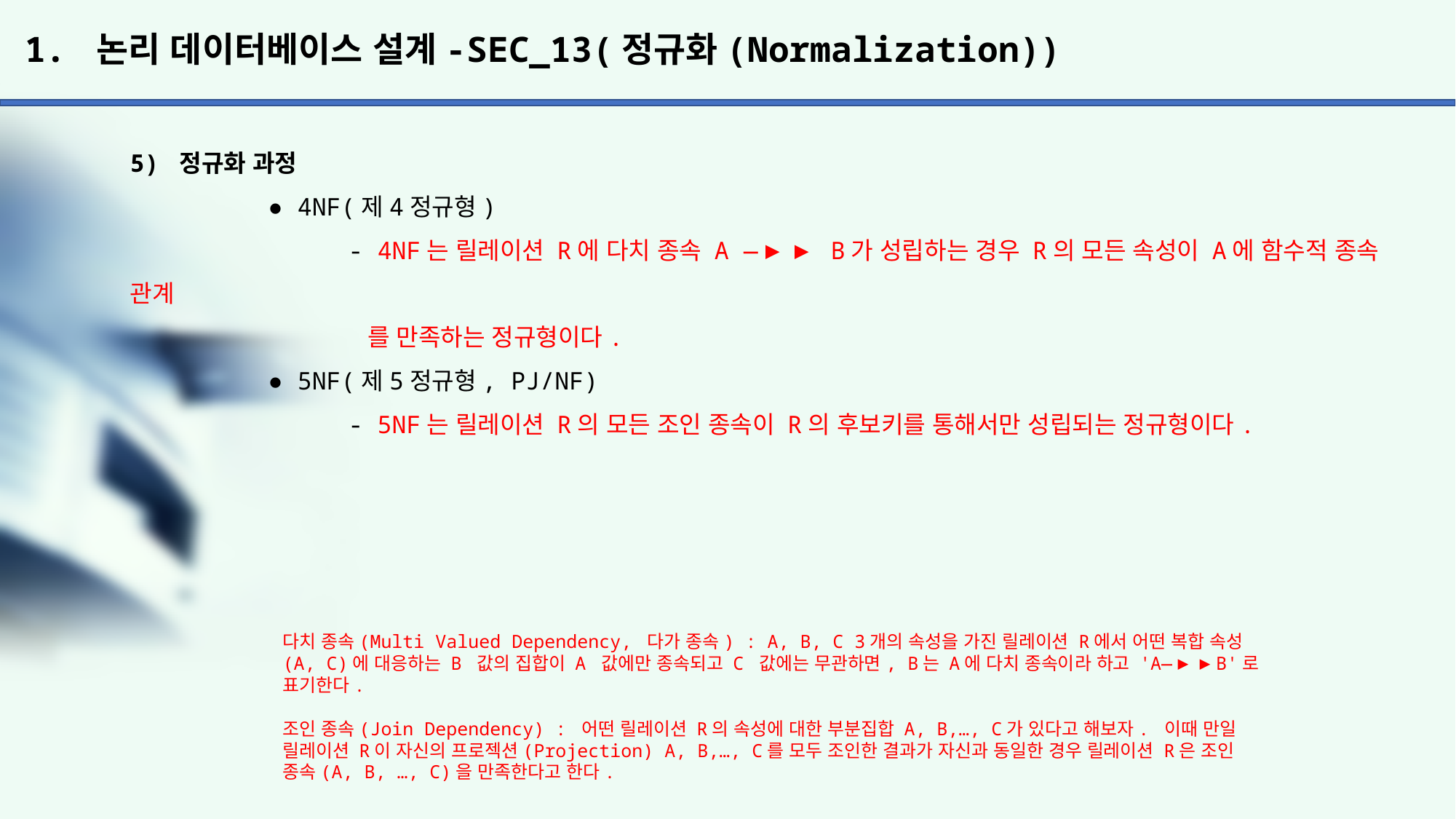

# 1. 논리 데이터베이스 설계-SEC_13(정규화(Normalization))
5) 정규화 과정
	  ● 4NF(제4정규형)
		- 4NF는 릴레이션 R에 다치 종속 A ―▶▶ B가 성립하는 경우 R의 모든 속성이 A에 함수적 종속 관계
		  를 만족하는 정규형이다.
	  ● 5NF(제5정규형, PJ/NF)
		- 5NF는 릴레이션 R의 모든 조인 종속이 R의 후보키를 통해서만 성립되는 정규형이다.
다치 종속(Multi Valued Dependency, 다가 종속) : A, B, C 3개의 속성을 가진 릴레이션 R에서 어떤 복합 속성
(A, C)에 대응하는 B 값의 집합이 A 값에만 종속되고 C 값에는 무관하면, B는 A에 다치 종속이라 하고 'A―▶▶B'로 표기한다.

조인 종속(Join Dependency) : 어떤 릴레이션 R의 속성에 대한 부분집합 A, B,…, C가 있다고 해보자. 이때 만일
릴레이션 R이 자신의 프로젝션(Projection) A, B,…, C를 모두 조인한 결과가 자신과 동일한 경우 릴레이션 R은 조인
종속(A, B, …, C)을 만족한다고 한다.